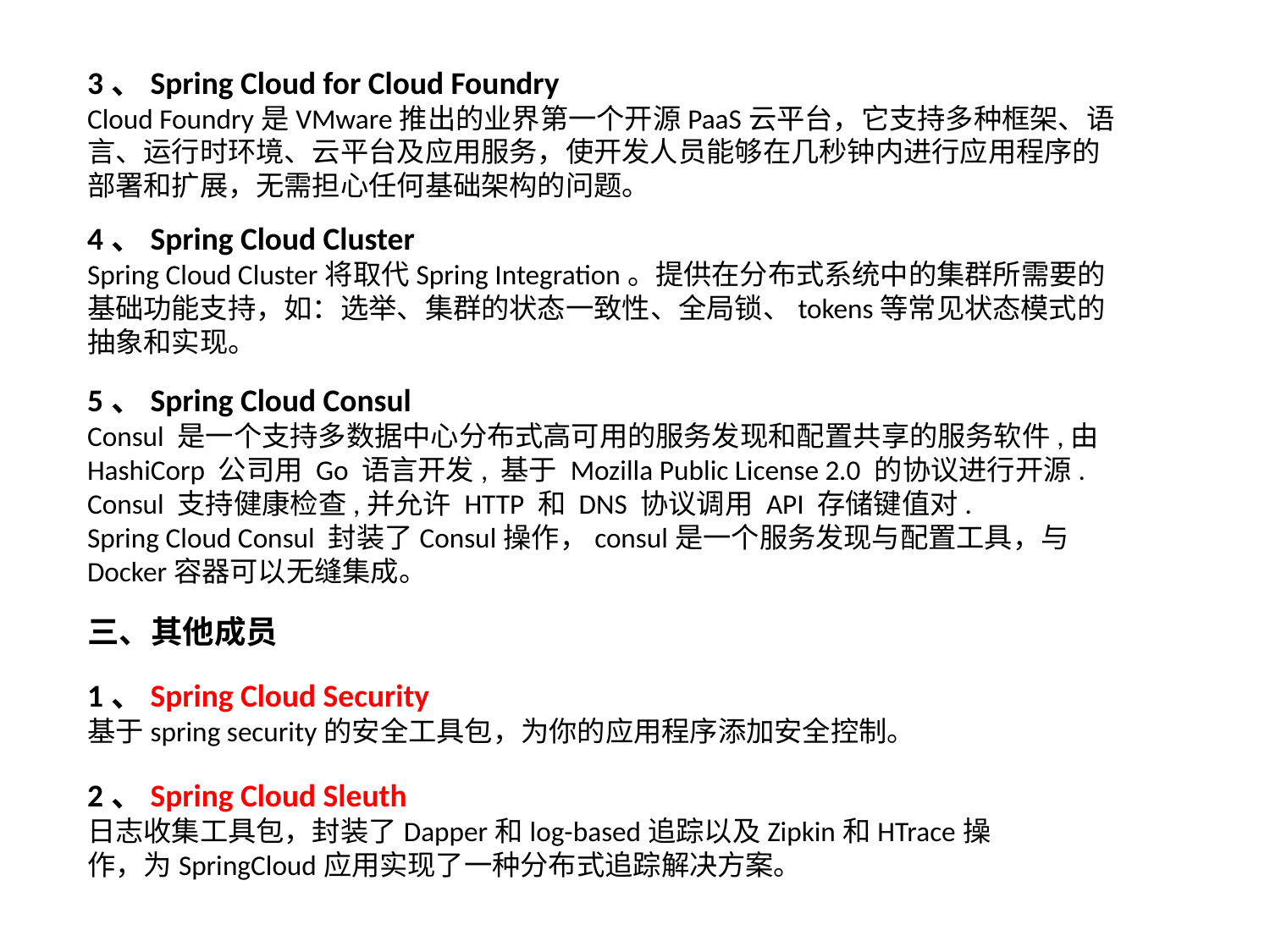

3、Spring Cloud for Cloud Foundry
Cloud Foundry是VMware推出的业界第一个开源PaaS云平台，它支持多种框架、语言、运行时环境、云平台及应用服务，使开发人员能够在几秒钟内进行应用程序的部署和扩展，无需担心任何基础架构的问题。
4、Spring Cloud Cluster
Spring Cloud Cluster将取代Spring Integration。提供在分布式系统中的集群所需要的基础功能支持，如：选举、集群的状态一致性、全局锁、tokens等常见状态模式的抽象和实现。
5、Spring Cloud Consul
Consul 是一个支持多数据中心分布式高可用的服务发现和配置共享的服务软件,由 HashiCorp 公司用 Go 语言开发, 基于 Mozilla Public License 2.0 的协议进行开源. Consul 支持健康检查,并允许 HTTP 和 DNS 协议调用 API 存储键值对.
Spring Cloud Consul 封装了Consul操作，consul是一个服务发现与配置工具，与Docker容器可以无缝集成。
三、其他成员
1、Spring Cloud Security
基于spring security的安全工具包，为你的应用程序添加安全控制。
2、Spring Cloud Sleuth
日志收集工具包，封装了Dapper和log-based追踪以及Zipkin和HTrace操作，为SpringCloud应用实现了一种分布式追踪解决方案。